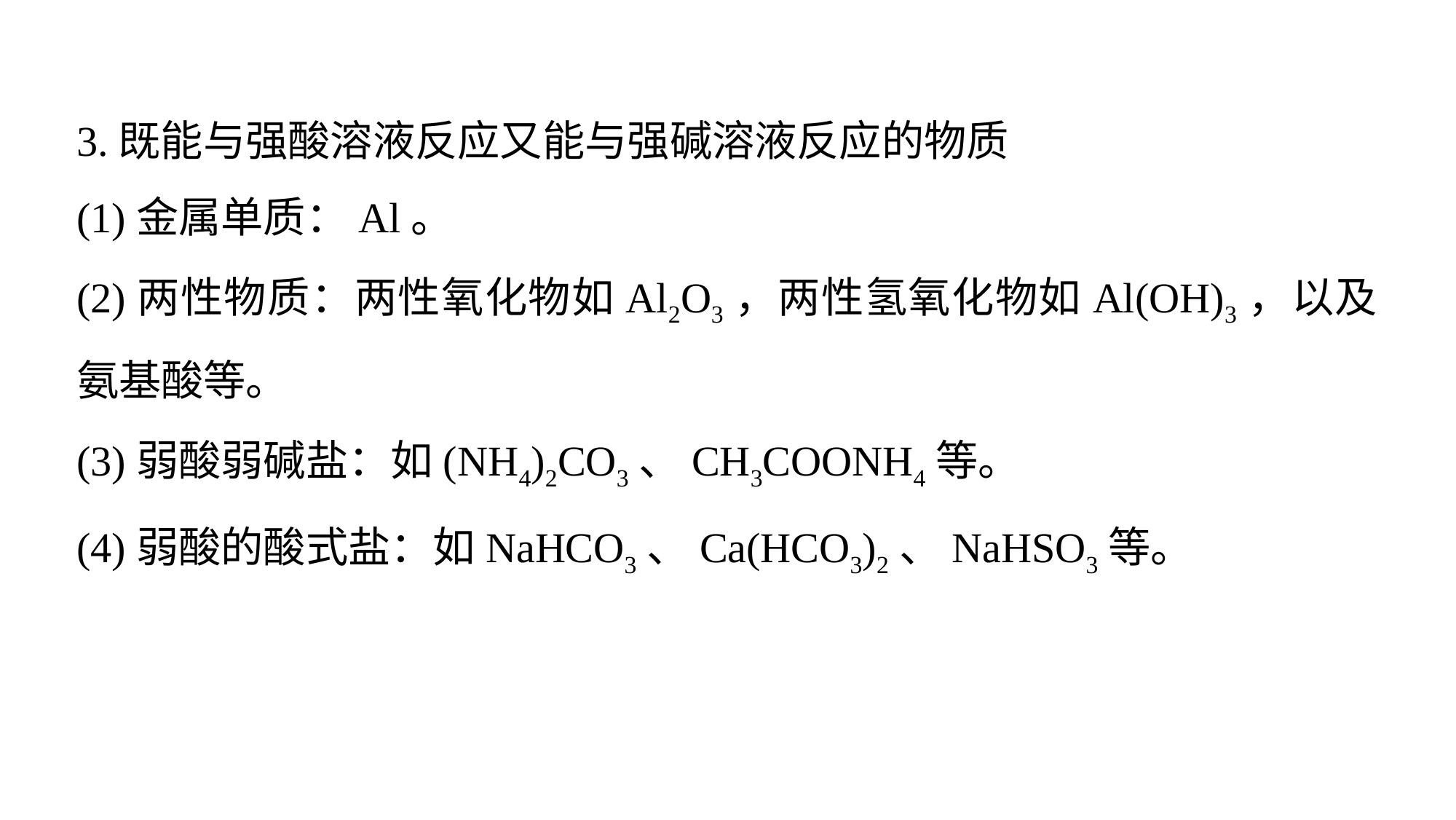

3.既能与强酸溶液反应又能与强碱溶液反应的物质
(1)金属单质：Al。
(2)两性物质：两性氧化物如Al2O3，两性氢氧化物如Al(OH)3，以及氨基酸等。
(3)弱酸弱碱盐：如(NH4)2CO3、CH3COONH4等。
(4)弱酸的酸式盐：如NaHCO3、Ca(HCO3)2、NaHSO3等。